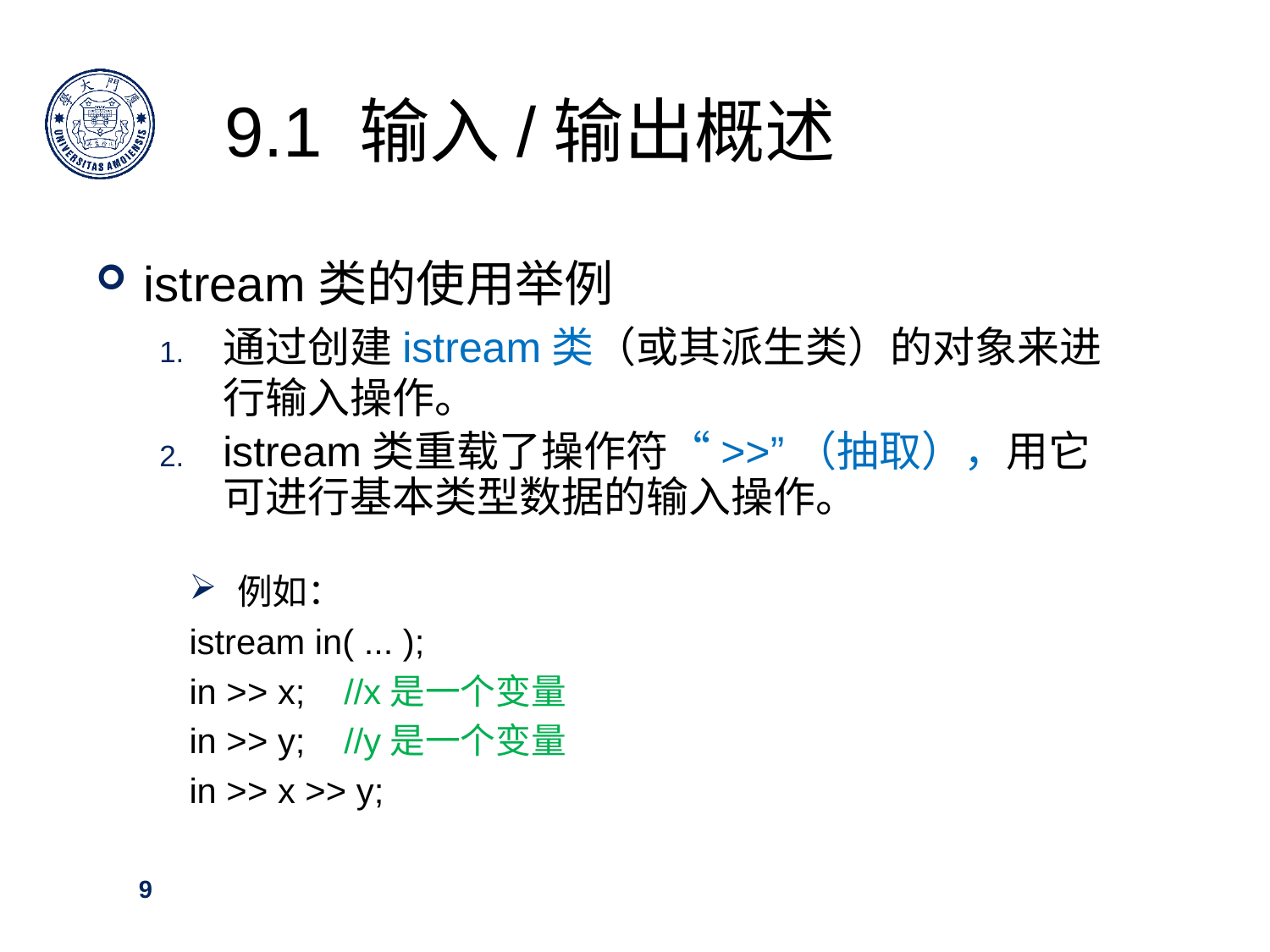

9.1 输入/输出概述
istream类的使用举例
通过创建istream类（或其派生类）的对象来进行输入操作。
istream类重载了操作符“>>”（抽取），用它可进行基本类型数据的输入操作。

 例如：
istream in( ... );
in >> x;    //x是一个变量
in >> y;    //y是一个变量
in >> x >> y;
9